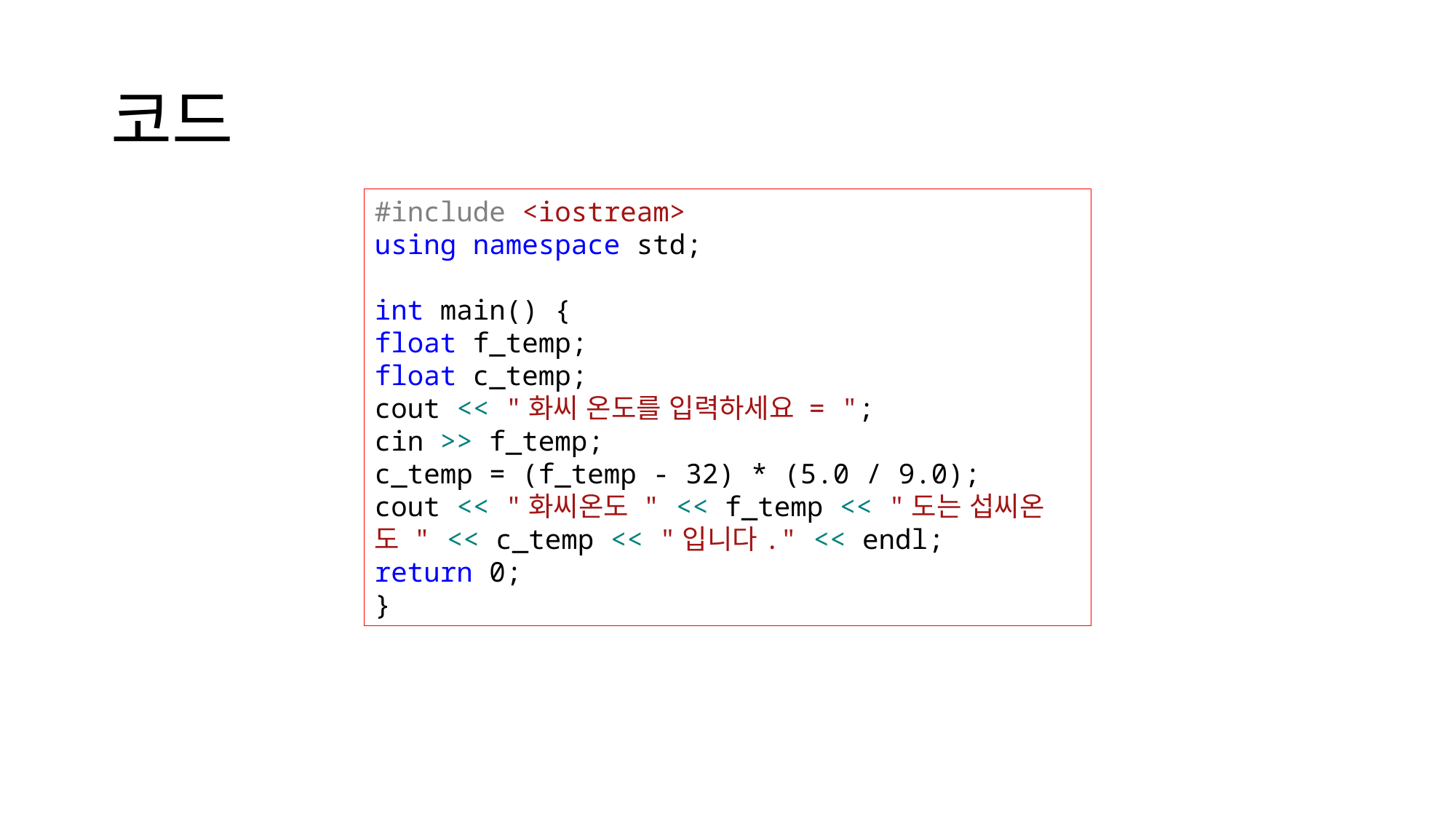

# 코드
#include <iostream>
using namespace std;

int main() {
float f_temp;
float c_temp;
cout << "화씨 온도를 입력하세요 = ";
cin >> f_temp;
c_temp = (f_temp - 32) * (5.0 / 9.0);
cout << "화씨온도 " << f_temp << "도는 섭씨온도 " << c_temp << "입니다." << endl;
return 0;
}